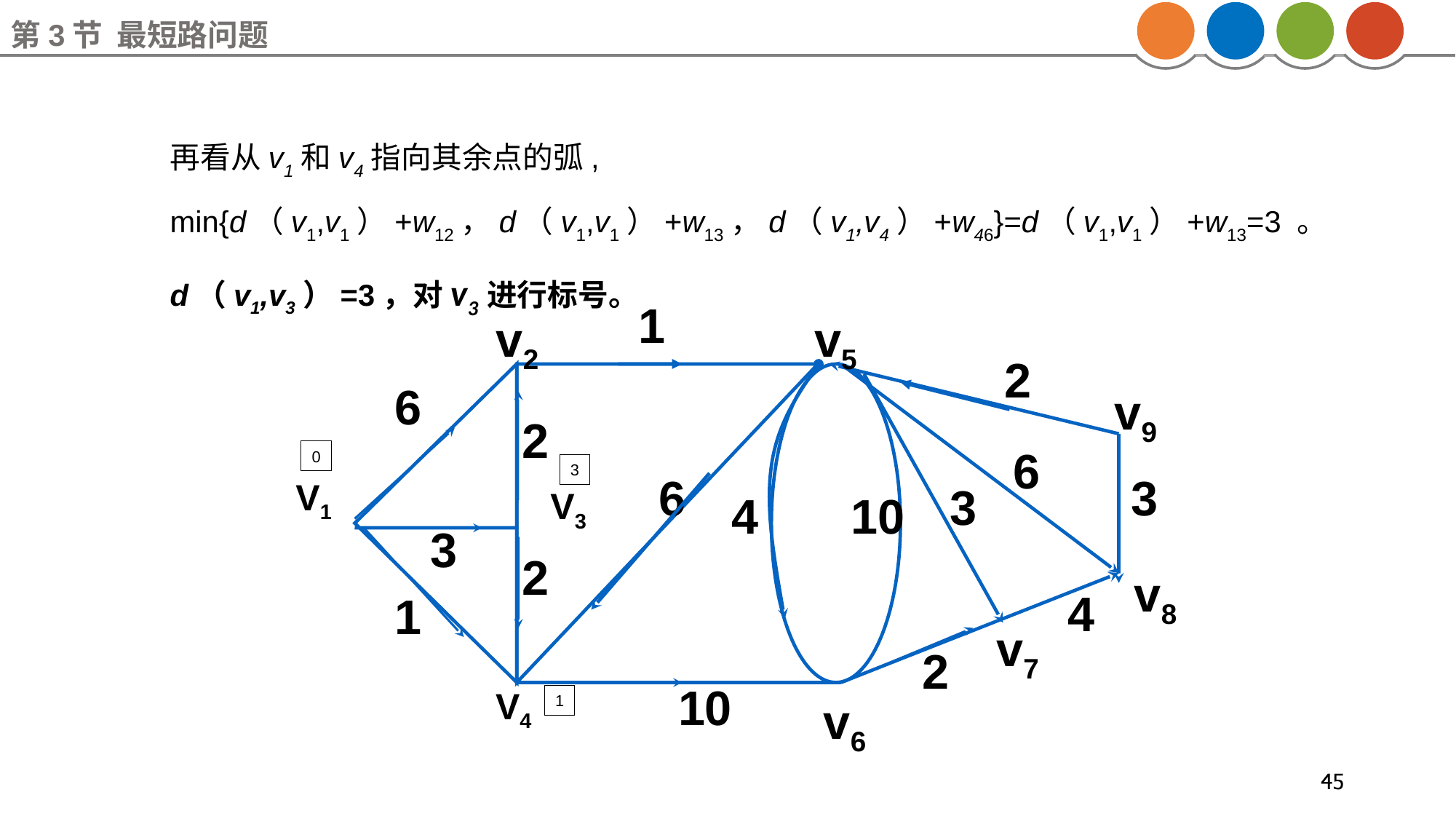

第3节  最短路问题
再看从v1和v4指向其余点的弧,
min{d（v1,v1）+w12，d（v1,v1）+w13，d（v1,v4）+w46}=d（v1,v1）+w13=3 。
d（v1,v3）=3，对v3进行标号。
1
v2
v5
2

6
v9

2

6

6
3
3
4
10
3

2
v8

4
1
v7

2
V4

10
v6

0
3
V1
V3
1
45